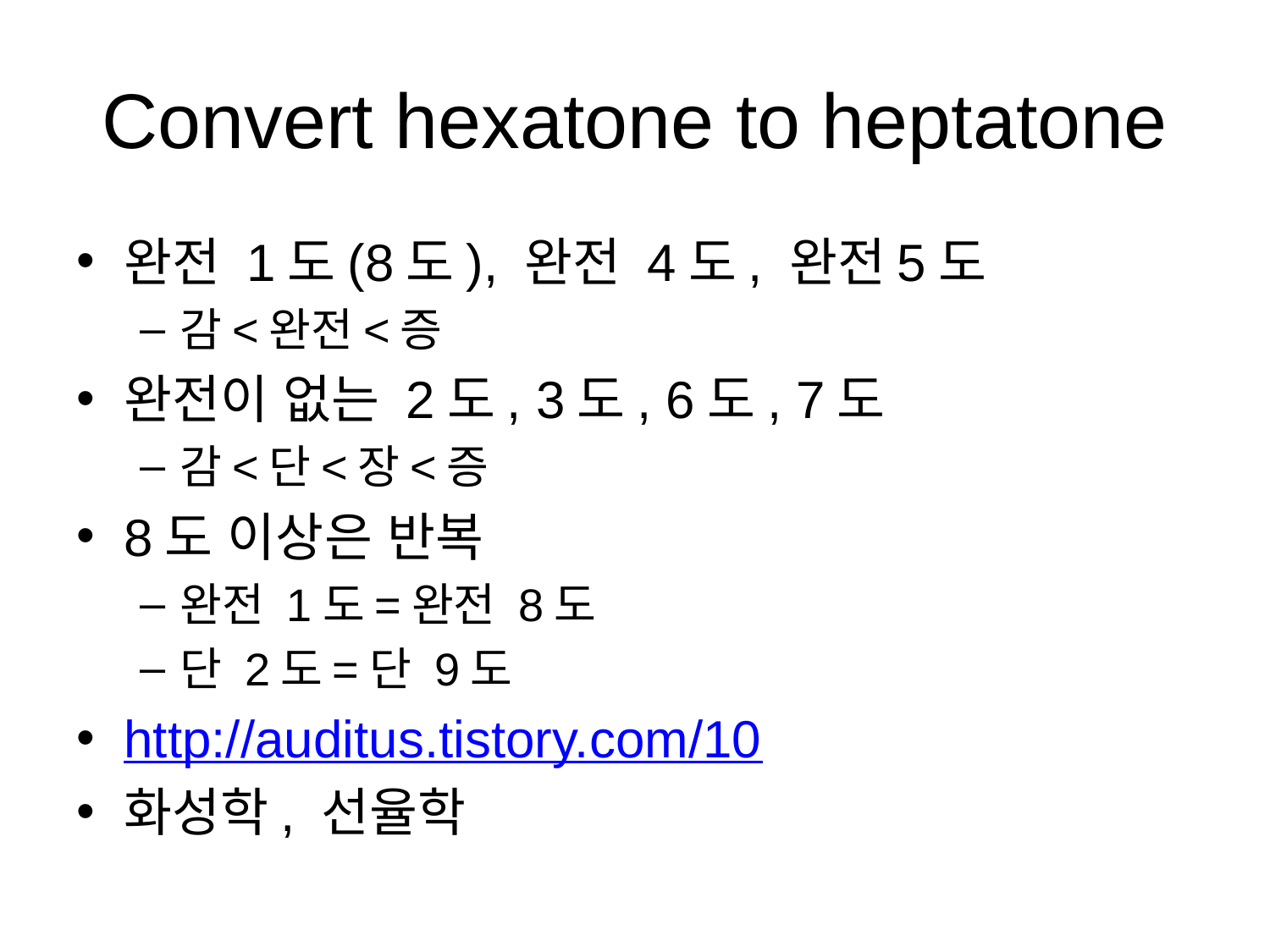

# Convert hexatone to heptatone
완전 1도(8도), 완전 4도, 완전5도
감<완전<증
완전이 없는 2도, 3도, 6도, 7도
감<단<장<증
8도 이상은 반복
완전 1도=완전 8도
단 2도=단 9도
http://auditus.tistory.com/10
화성학, 선율학